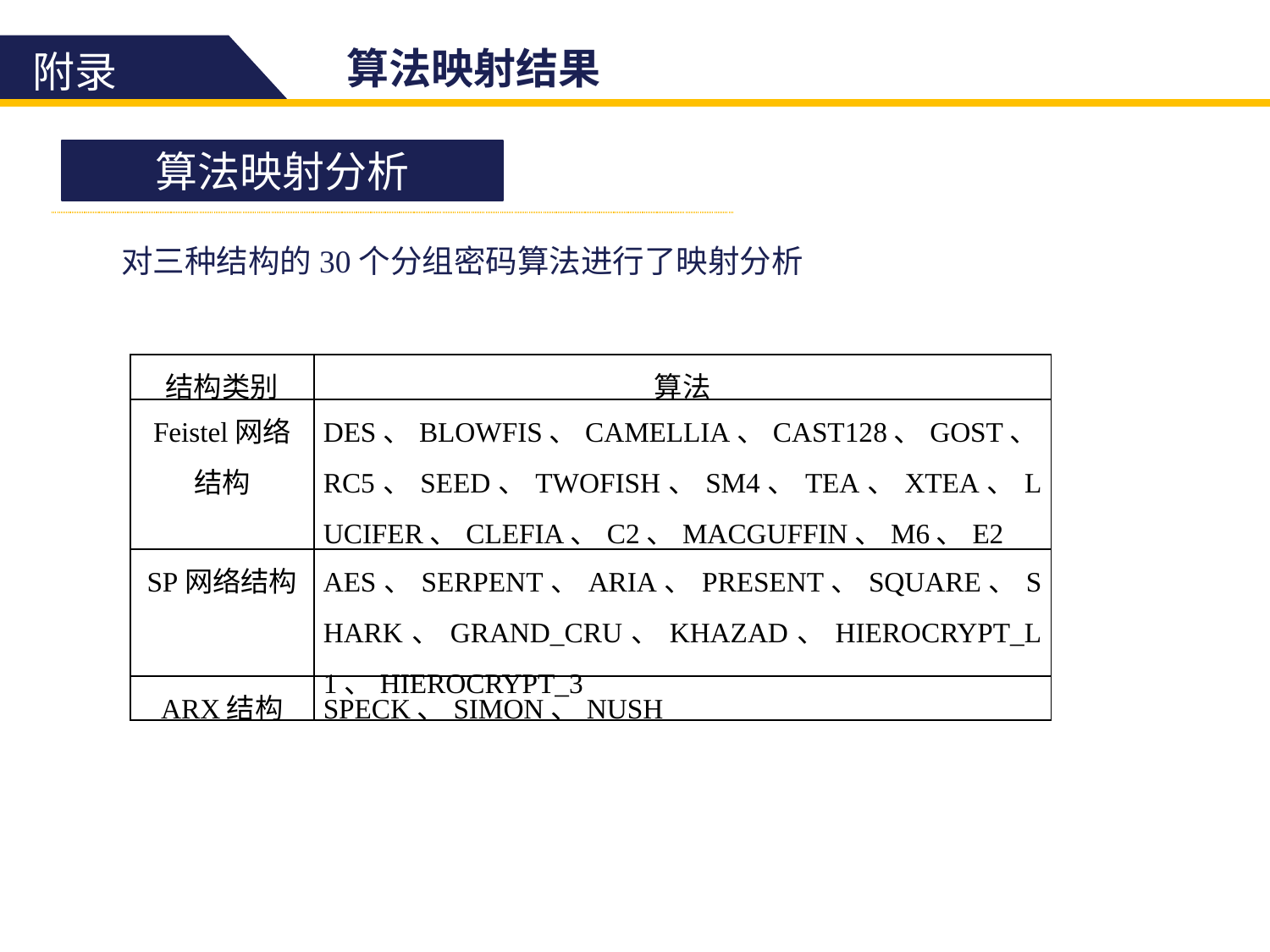

算法映射结果

附录

算法映射分析

对三种结构的30个分组密码算法进行了映射分析
| 结构类别 | 算法 |
| --- | --- |
| Feistel网络结构 | DES、BLOWFIS、CAMELLIA、CAST128、GOST、RC5、SEED、TWOFISH、SM4、TEA、XTEA、LUCIFER、CLEFIA、C2、MACGUFFIN、M6、E2 |
| SP网络结构 | AES、SERPENT、ARIA、PRESENT、SQUARE、SHARK、GRAND\_CRU、KHAZAD、HIEROCRYPT\_L1、HIEROCRYPT\_3 |
| ARX结构 | SPECK、SIMON、NUSH |